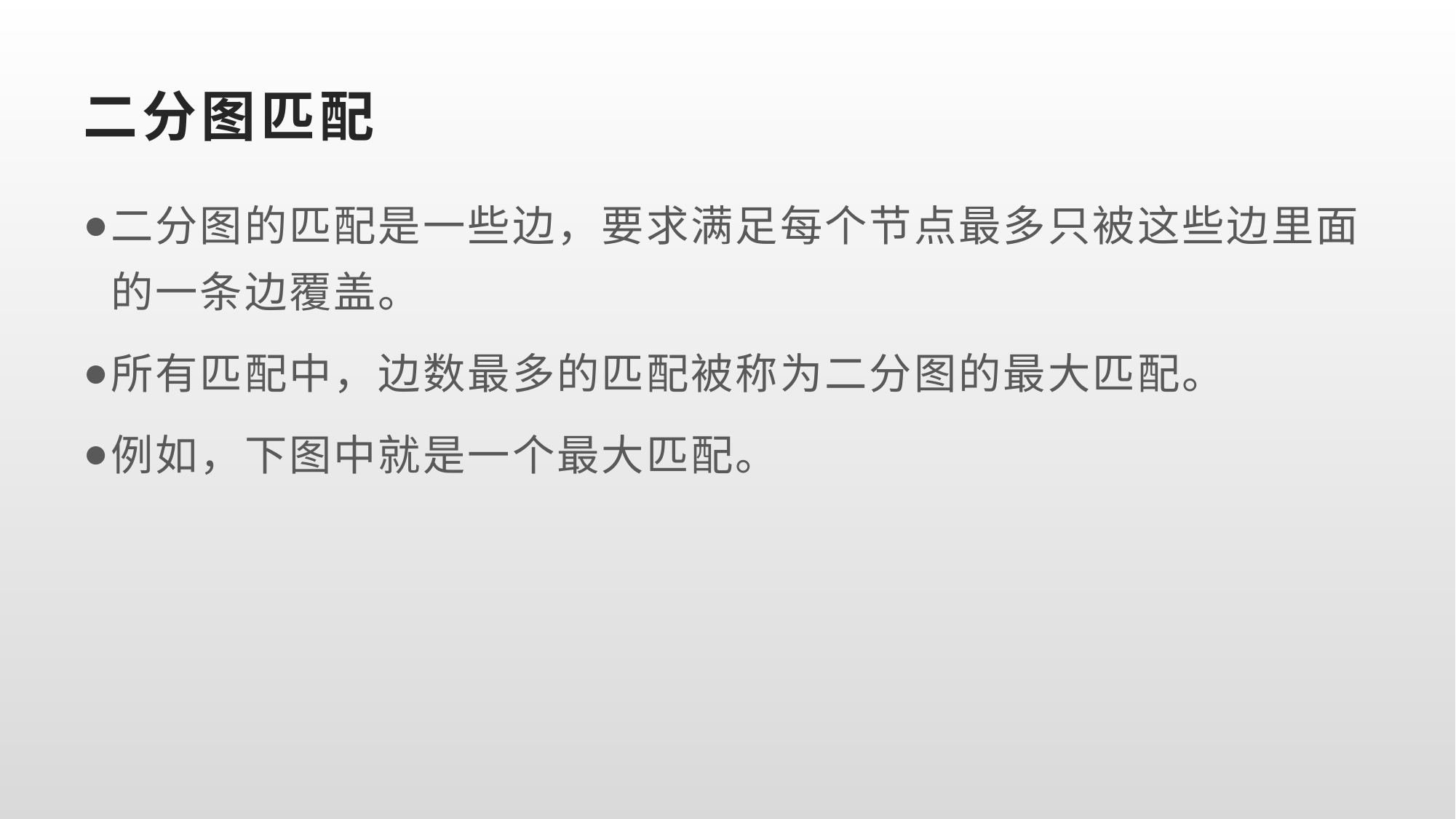

# 二分图匹配
二分图的匹配是一些边，要求满足每个节点最多只被这些边里面的一条边覆盖。
所有匹配中，边数最多的匹配被称为二分图的最大匹配。
例如，下图中就是一个最大匹配。